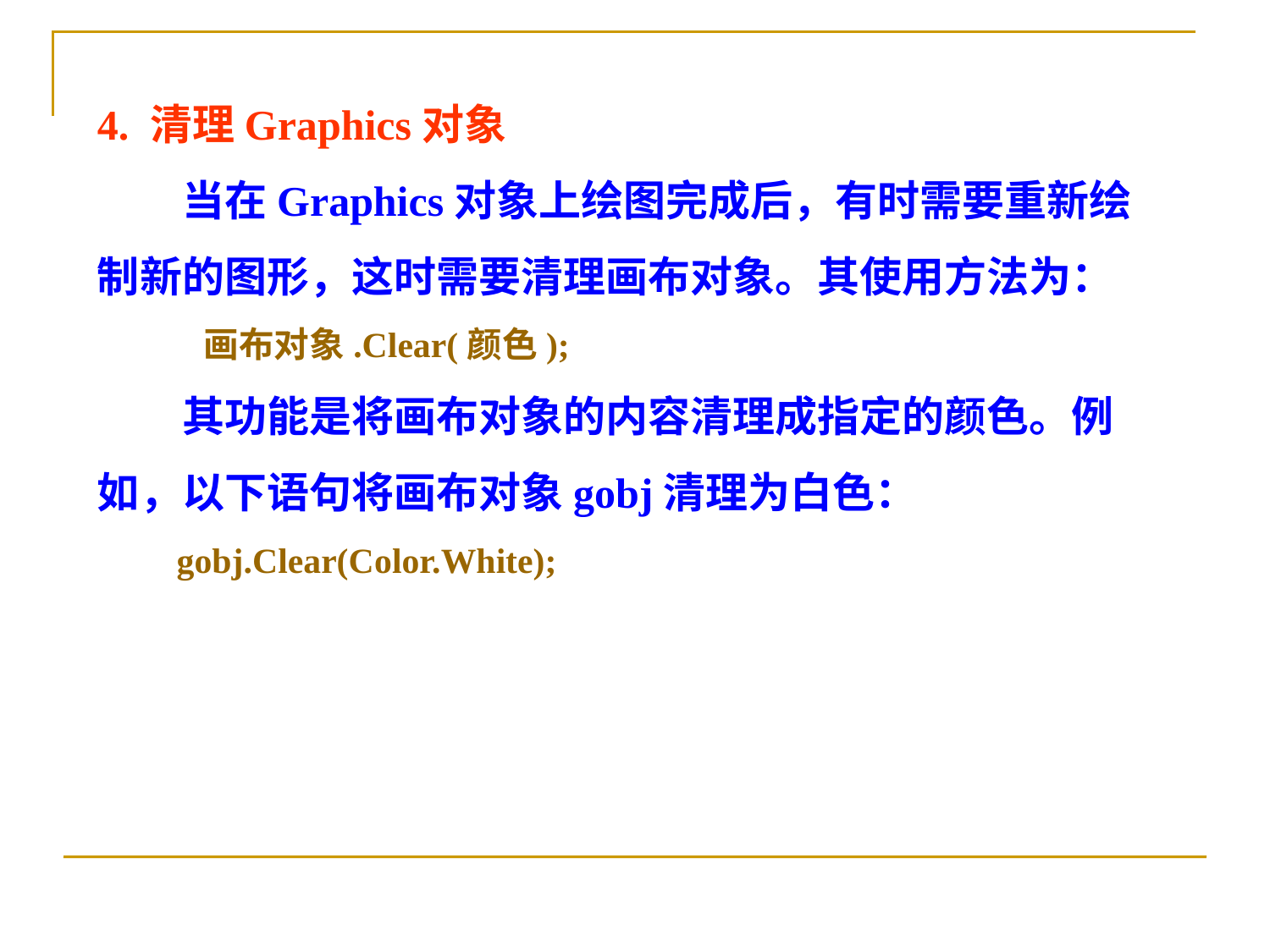

4. 清理Graphics对象
　　当在Graphics对象上绘图完成后，有时需要重新绘制新的图形，这时需要清理画布对象。其使用方法为：
　　　画布对象.Clear(颜色);
　　其功能是将画布对象的内容清理成指定的颜色。例如，以下语句将画布对象gobj清理为白色：
　　gobj.Clear(Color.White);